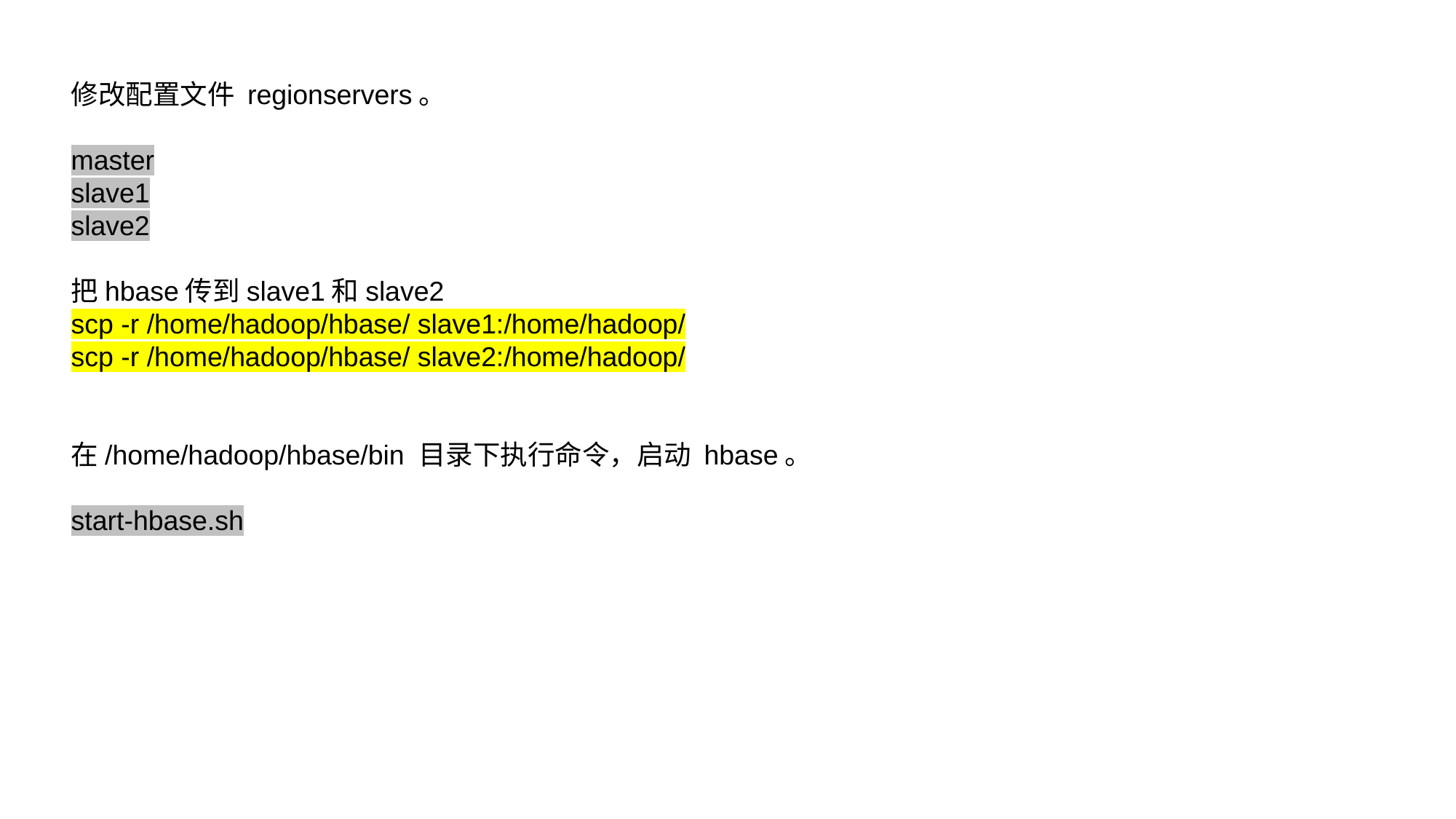

修改配置⽂件 regionservers。

master
slave1
slave2

把hbase传到slave1和slave2
scp -r /home/hadoop/hbase/ slave1:/home/hadoop/
scp -r /home/hadoop/hbase/ slave2:/home/hadoop/

在/home/hadoop/hbase/bin ⽬录下执⾏命令，启动 hbase。

start-hbase.sh